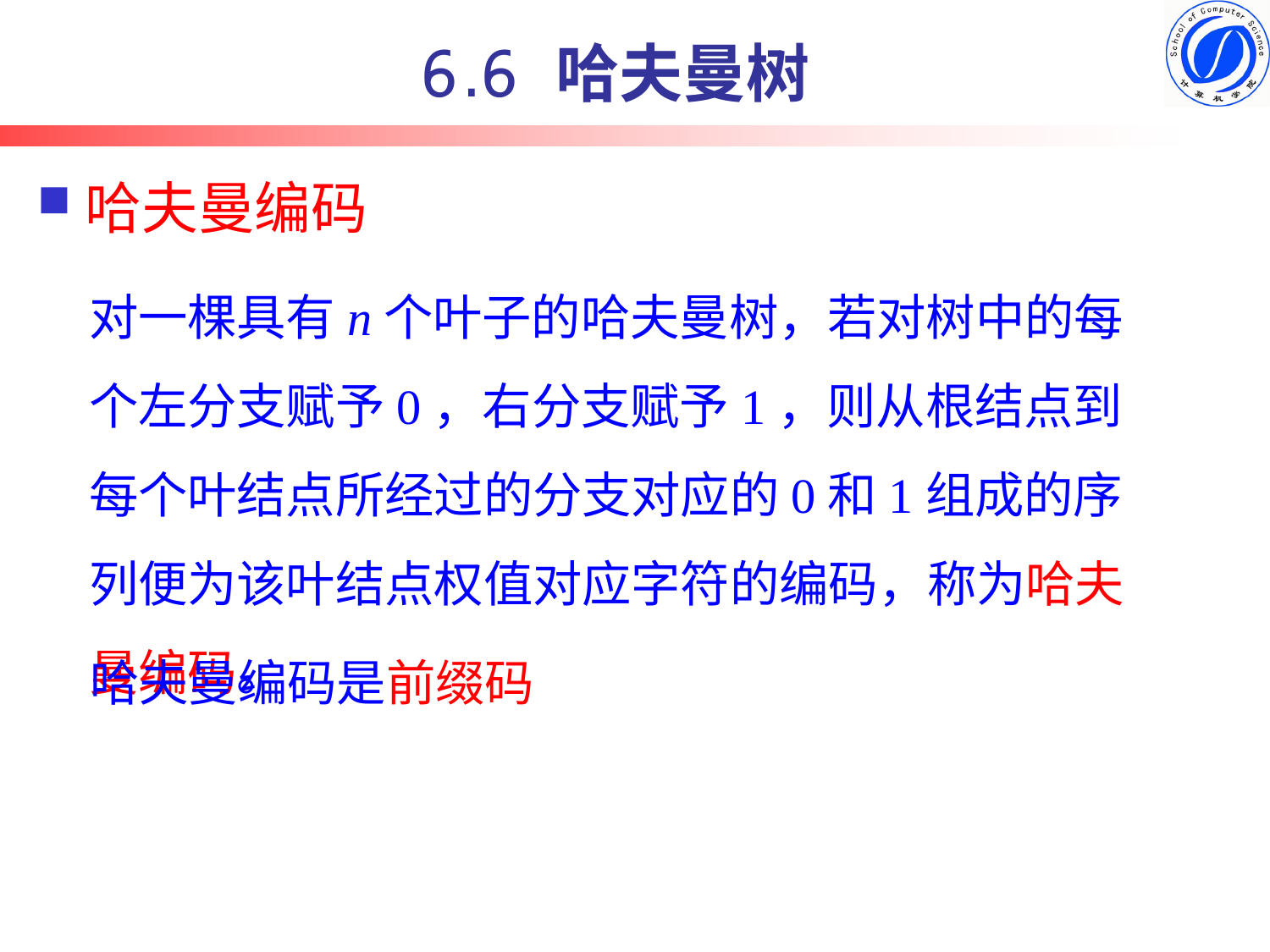

# 6.6 哈夫曼树
哈夫曼编码
对一棵具有n个叶子的哈夫曼树，若对树中的每个左分支赋予0，右分支赋予1，则从根结点到每个叶结点所经过的分支对应的0和1组成的序列便为该叶结点权值对应字符的编码，称为哈夫曼编码。
哈夫曼编码是前缀码